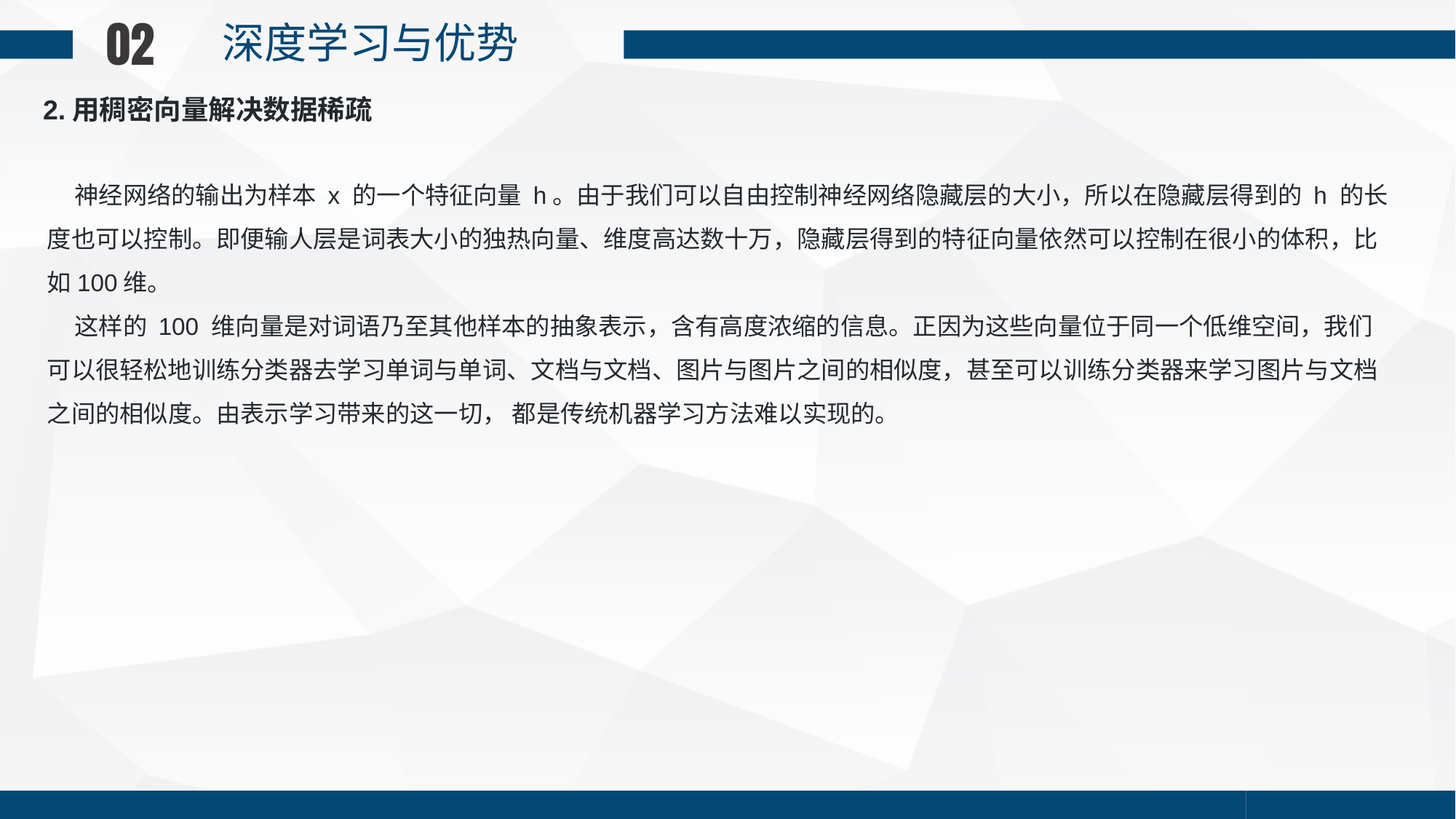

02
 深度学习与优势

2.用稠密向量解决数据稀疏
    神经网络的输出为样本 x 的一个特征向量 h。由于我们可以自由控制神经网络隐藏层的大小，所以在隐藏层得到的 h 的长度也可以控制。即便输人层是词表大小的独热向量、维度高达数十万，隐藏层得到的特征向量依然可以控制在很小的体积，比如100维。
    这样的 100 维向量是对词语乃至其他样本的抽象表示，含有高度浓缩的信息。正因为这些向量位于同一个低维空间，我们可以很轻松地训练分类器去学习单词与单词、文档与文档、图片与图片之间的相似度，甚至可以训练分类器来学习图片与文档之间的相似度。由表示学习带来的这一切， 都是传统机器学习方法难以实现的。